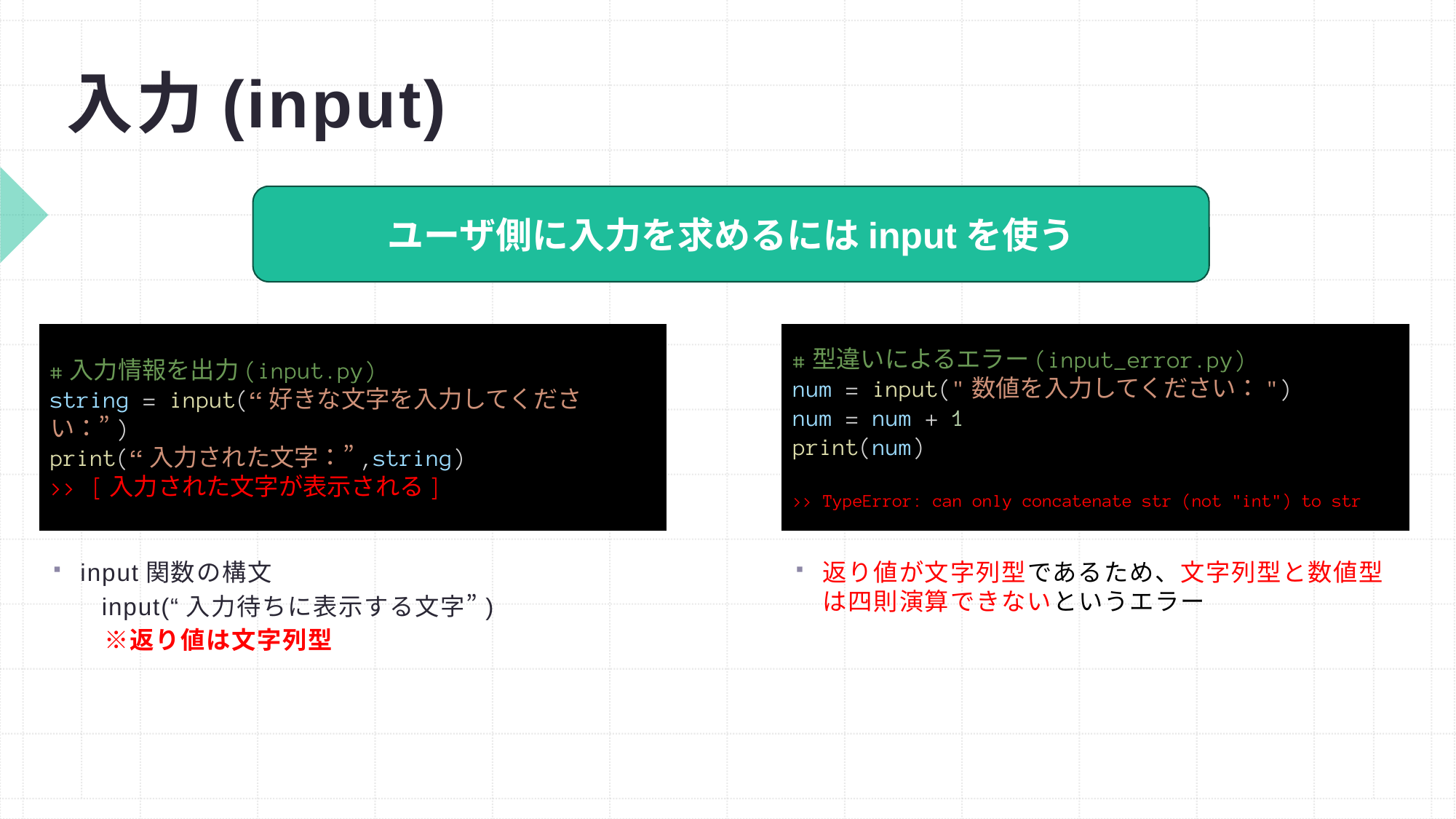

# 入力(input)
ユーザ側に入力を求めるにはinputを使う
#入力情報を出力(input.py)
string = input(“好きな文字を入力してください：”)
print(“入力された文字：”,string)
>> [入力された文字が表示される]
#型違いによるエラー(input_error.py)
num = input("数値を入力してください：")
num = num + 1
print(num)

>> TypeError: can only concatenate str (not "int") to str
input関数の構文
      input(“入力待ちに表示する文字”)
　　※返り値は文字列型
返り値が文字列型であるため、文字列型と数値型は四則演算できないというエラー